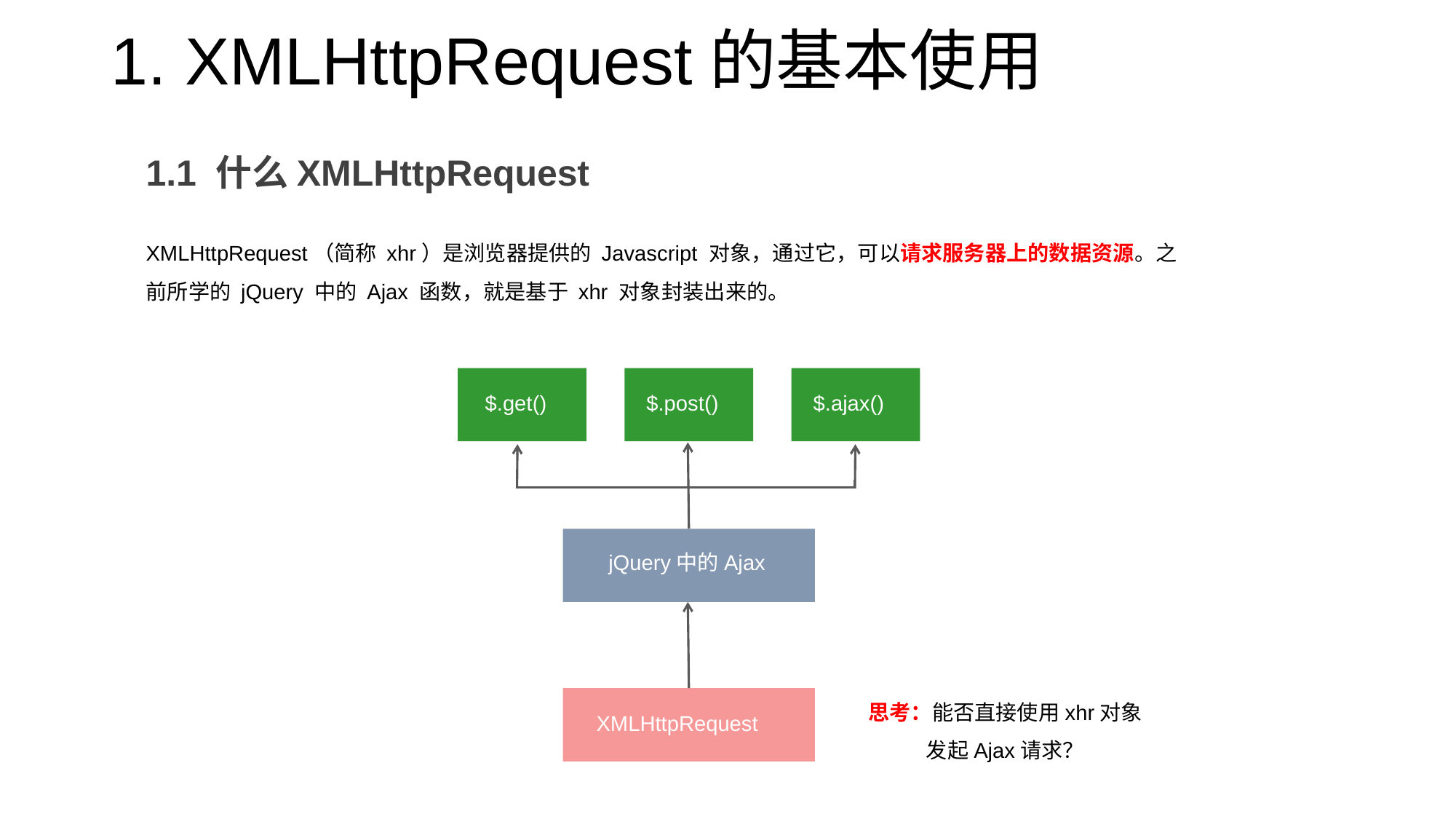

# 1. XMLHttpRequest的基本使用
1.1 什么XMLHttpRequest
XMLHttpRequest（简称 xhr）是浏览器提供的 Javascript 对象，通过它，可以请求服务器上的数据资源。之前所学的 jQuery 中的 Ajax 函数，就是基于 xhr 对象封装出来的。

$.get()

$.post()

$.ajax()

jQuery中的Ajax

思考：能否直接使用xhr对象
发起Ajax请求？

XMLHttpRequest